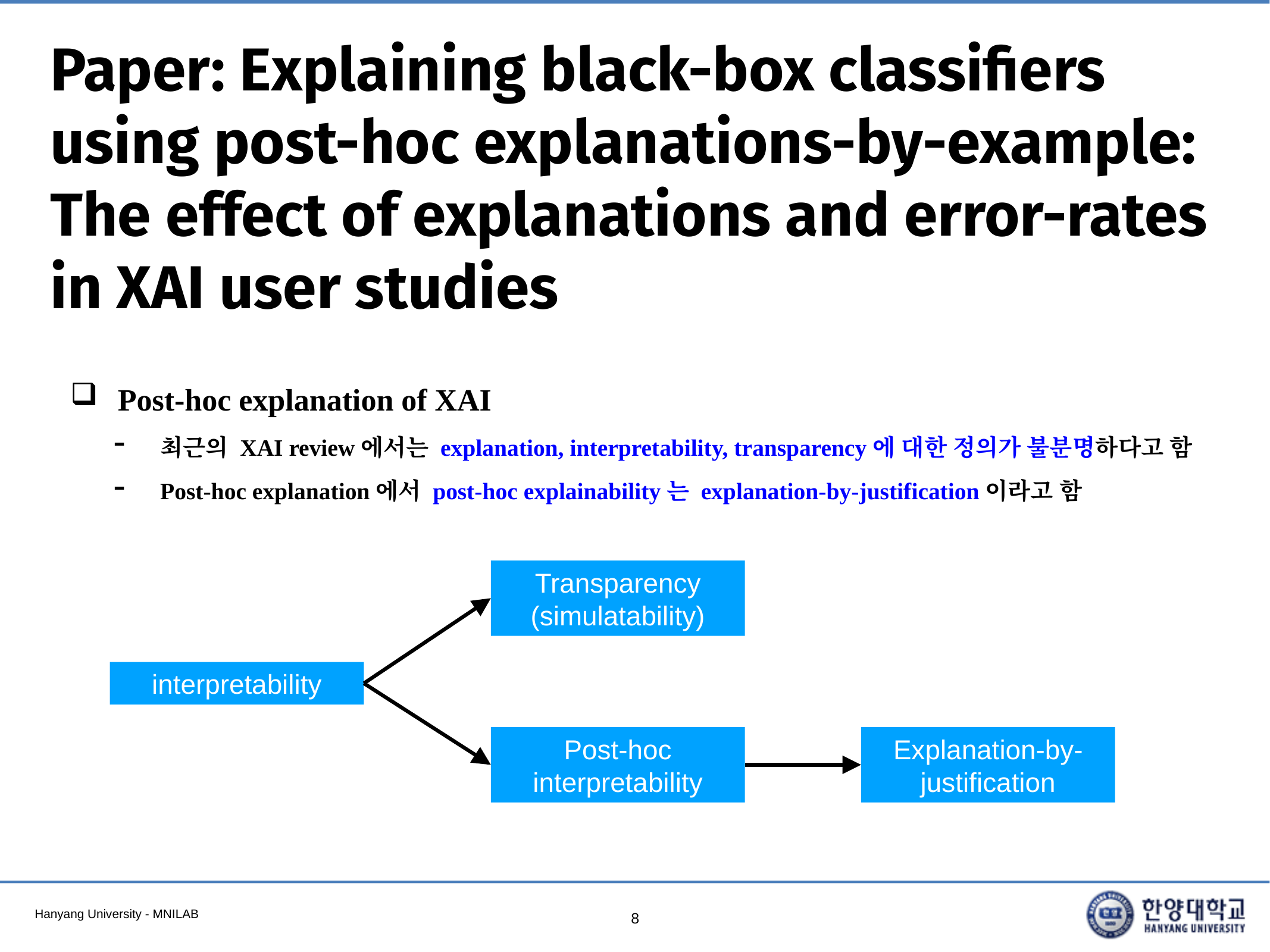

# Paper: Explaining black-box classifiers using post-hoc explanations-by-example: The effect of explanations and error-rates in XAI user studies
Post-hoc explanation of XAI
최근의 XAI review에서는 explanation, interpretability, transparency에 대한 정의가 불분명하다고 함
Post-hoc explanation에서 post-hoc explainability는 explanation-by-justification이라고 함
Transparency (simulatability)
interpretability
Explanation-by-justification
Post-hoc interpretability
8